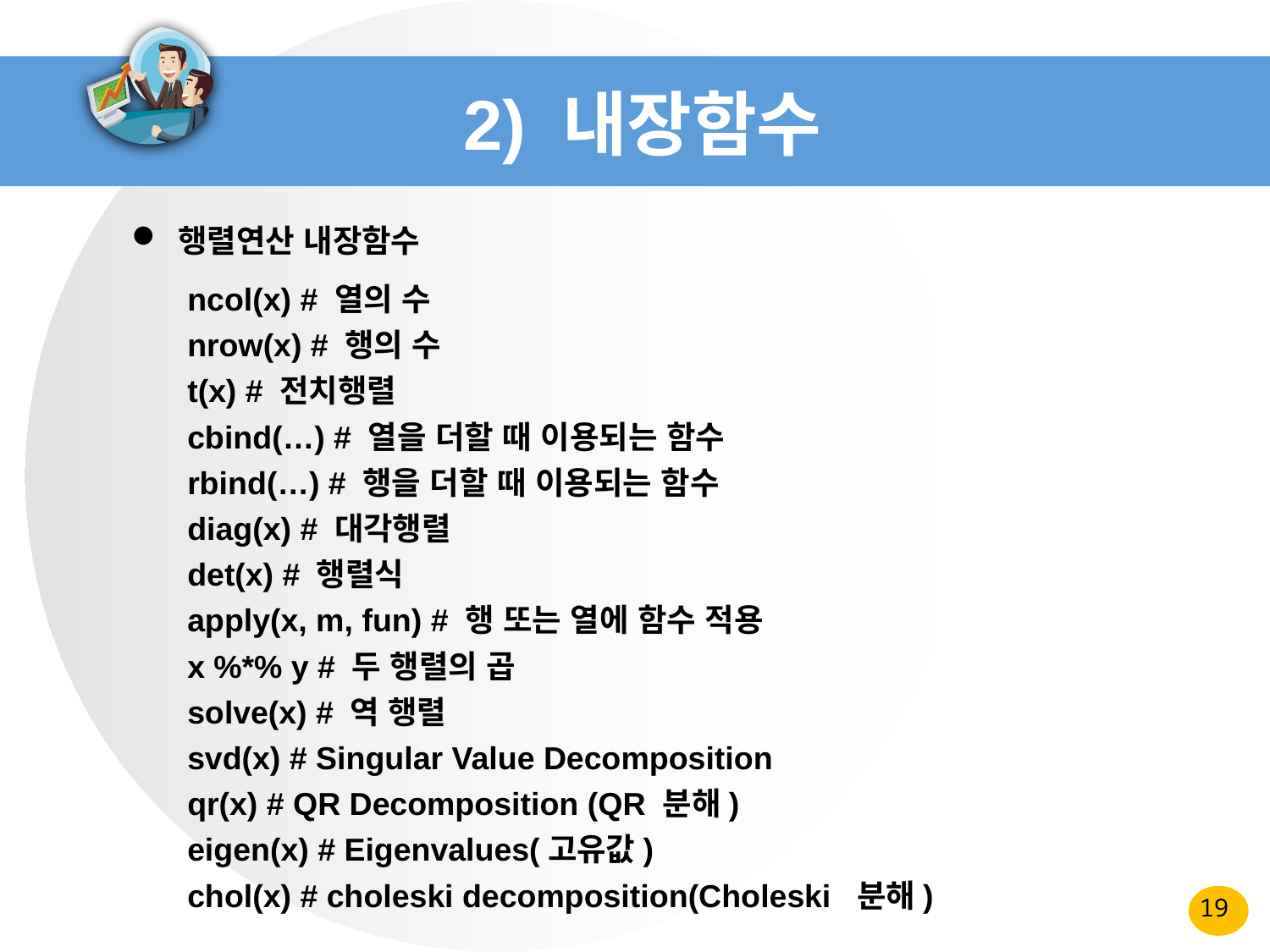

# 2) 내장함수
 행렬연산 내장함수
ncol(x) # 열의 수
nrow(x) # 행의 수
t(x) # 전치행렬
cbind(…) # 열을 더할 때 이용되는 함수
rbind(…) # 행을 더할 때 이용되는 함수
diag(x) # 대각행렬
det(x) # 행렬식
apply(x, m, fun) # 행 또는 열에 함수 적용
x %*% y # 두 행렬의 곱
solve(x) # 역 행렬
svd(x) # Singular Value Decomposition
qr(x) # QR Decomposition (QR 분해)
eigen(x) # Eigenvalues(고유값)
chol(x) # choleski decomposition(Choleski  분해)
19